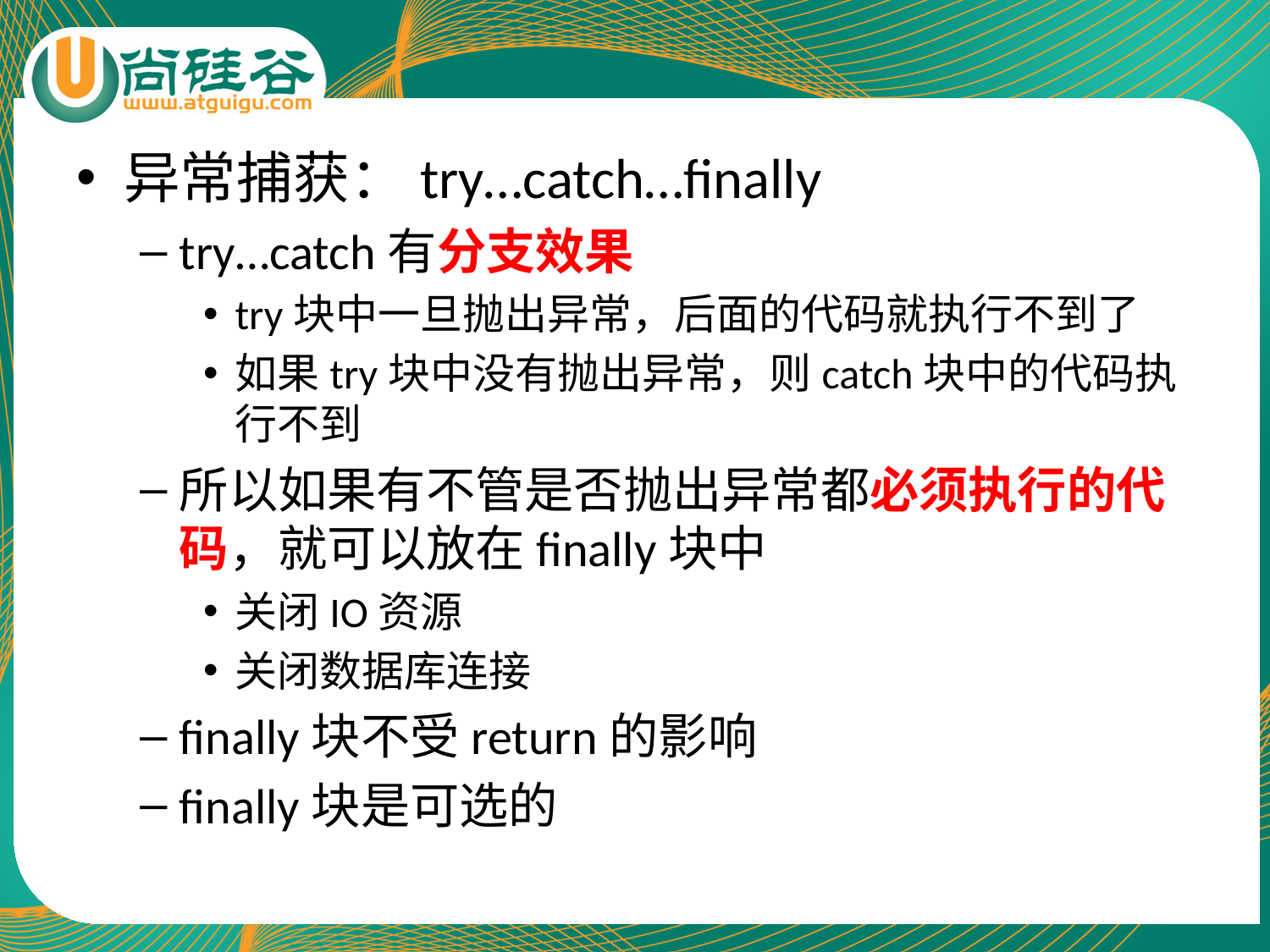

异常捕获：try…catch…finally
try…catch有分支效果
try块中一旦抛出异常，后面的代码就执行不到了
如果try块中没有抛出异常，则catch块中的代码执行不到
所以如果有不管是否抛出异常都必须执行的代码，就可以放在finally块中
关闭IO资源
关闭数据库连接
finally块不受return的影响
finally块是可选的